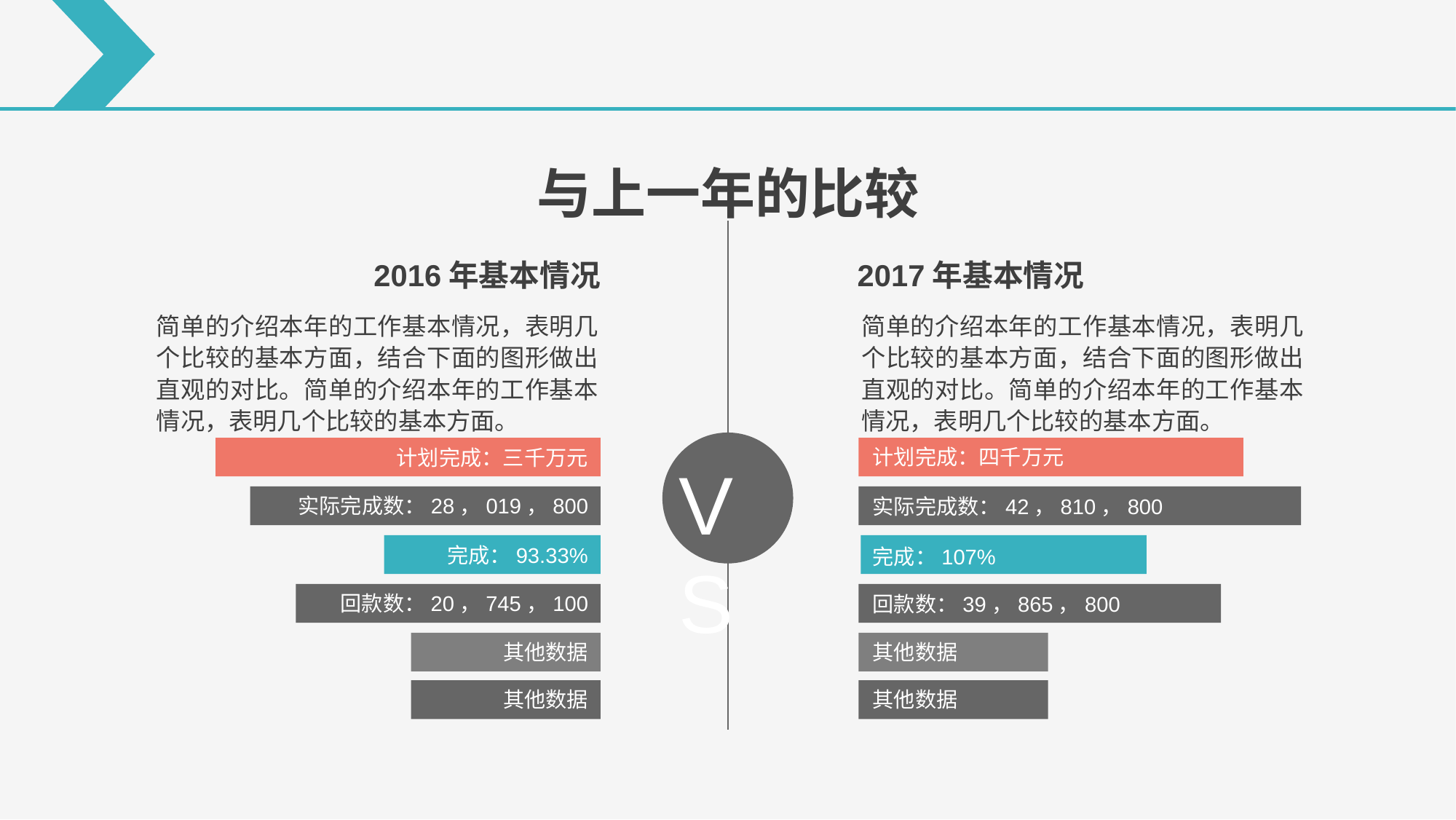

与上一年的比较
2016年基本情况
2017年基本情况
简单的介绍本年的工作基本情况，表明几个比较的基本方面，结合下面的图形做出直观的对比。简单的介绍本年的工作基本情况，表明几个比较的基本方面。
简单的介绍本年的工作基本情况，表明几个比较的基本方面，结合下面的图形做出直观的对比。简单的介绍本年的工作基本情况，表明几个比较的基本方面。

VS

计划完成：三千万元

计划完成：四千万元

实际完成数：42，810，800

实际完成数：28，019，800

完成：93.33%

完成：107%

回款数：20，745，100

回款数：39，865，800

其他数据

其他数据

其他数据

其他数据